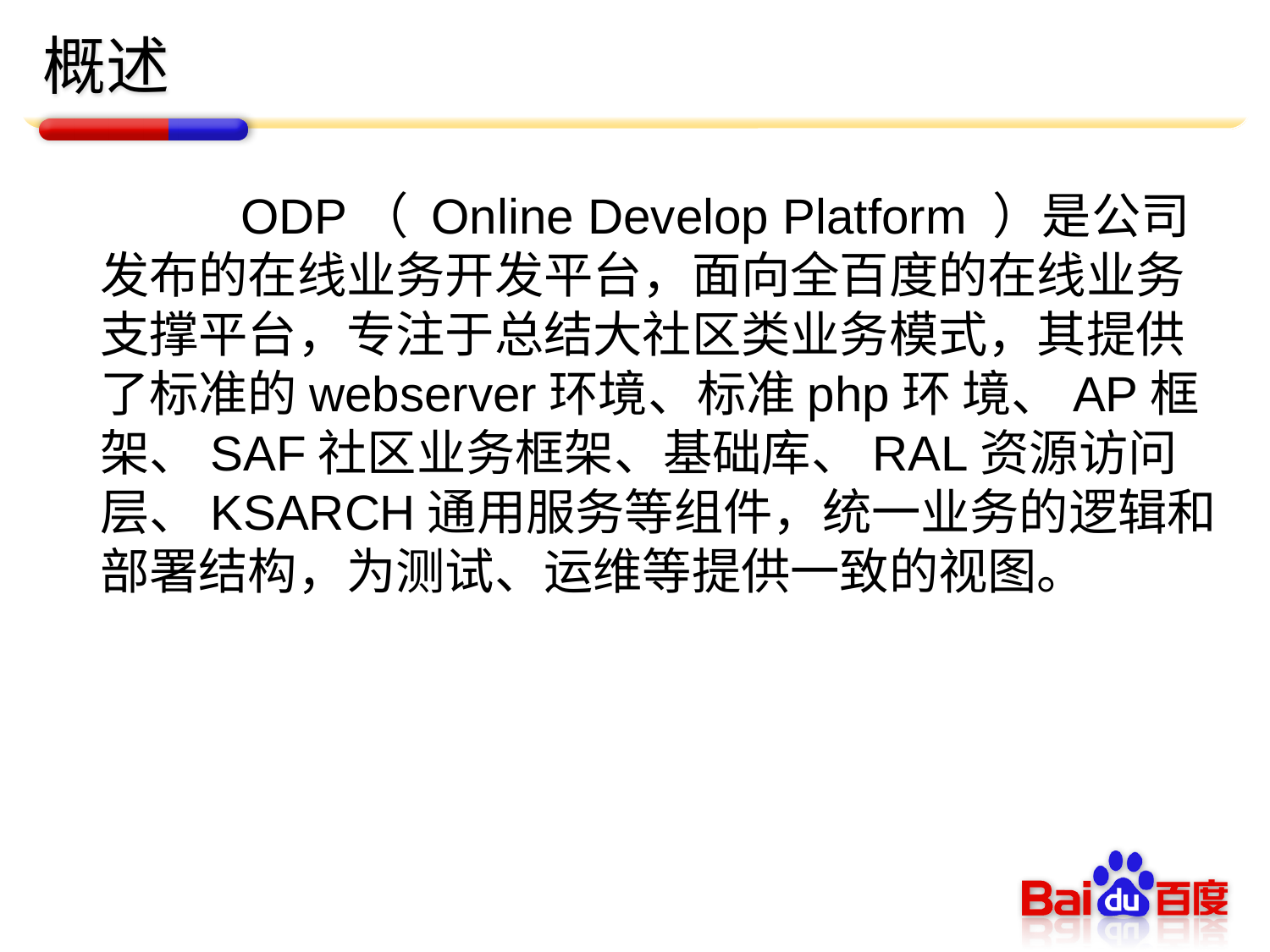

# 概述
		 ODP（ Online Develop Platform ）是公司发布的在线业务开发平台，面向全百度的在线业务支撑平台，专注于总结大社区类业务模式，其提供了标准的webserver环境、标准php环 境、AP框架、SAF社区业务框架、基础库、RAL资源访问层、KSARCH通用服务等组件，统一业务的逻辑和部署结构，为测试、运维等提供一致的视图。